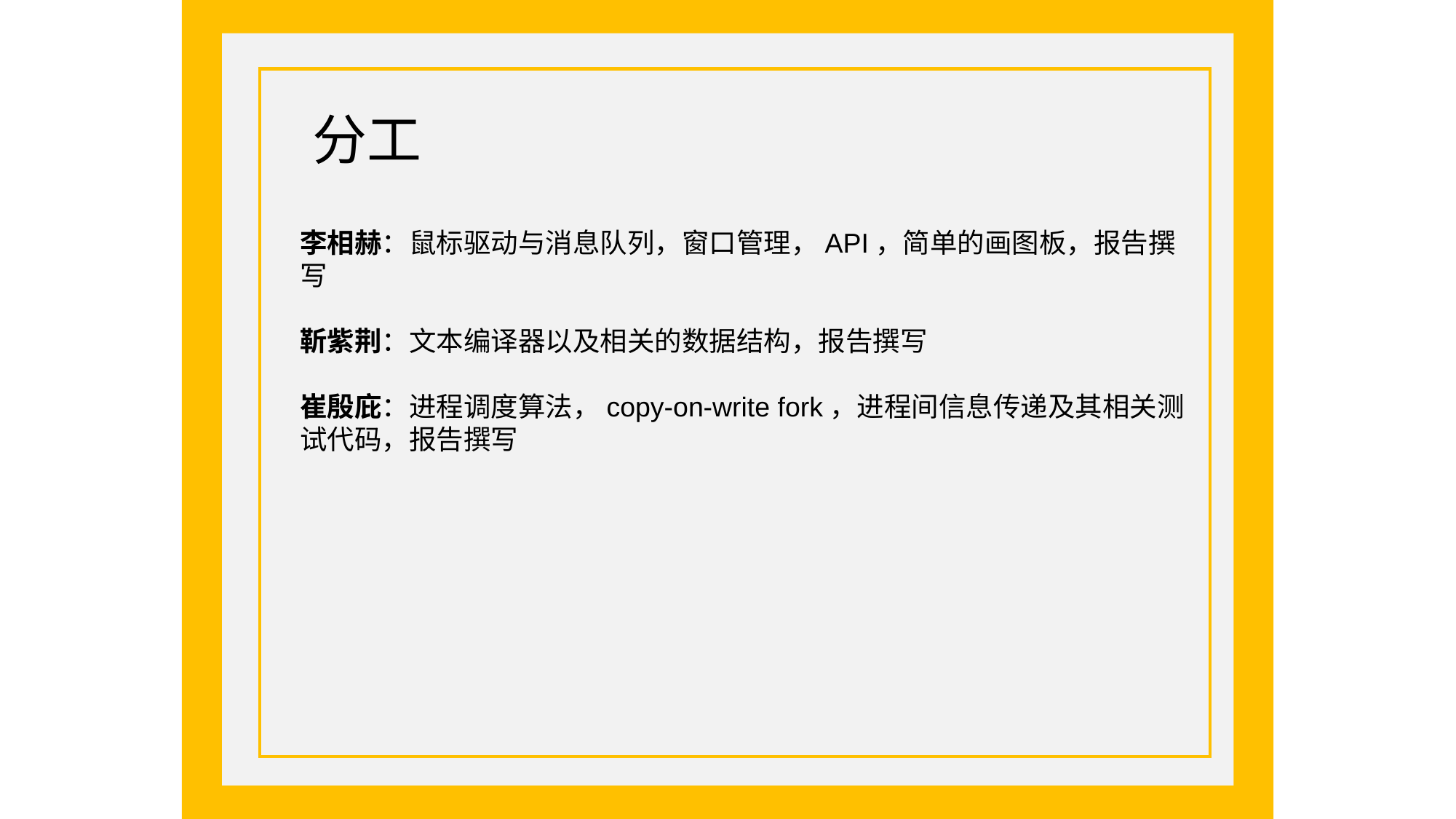

分工
李相赫：鼠标驱动与消息队列，窗口管理，API，简单的画图板，报告撰写

靳紫荆：文本编译器以及相关的数据结构，报告撰写

崔殷庇：进程调度算法，copy-on-write fork，进程间信息传递及其相关测试代码，报告撰写